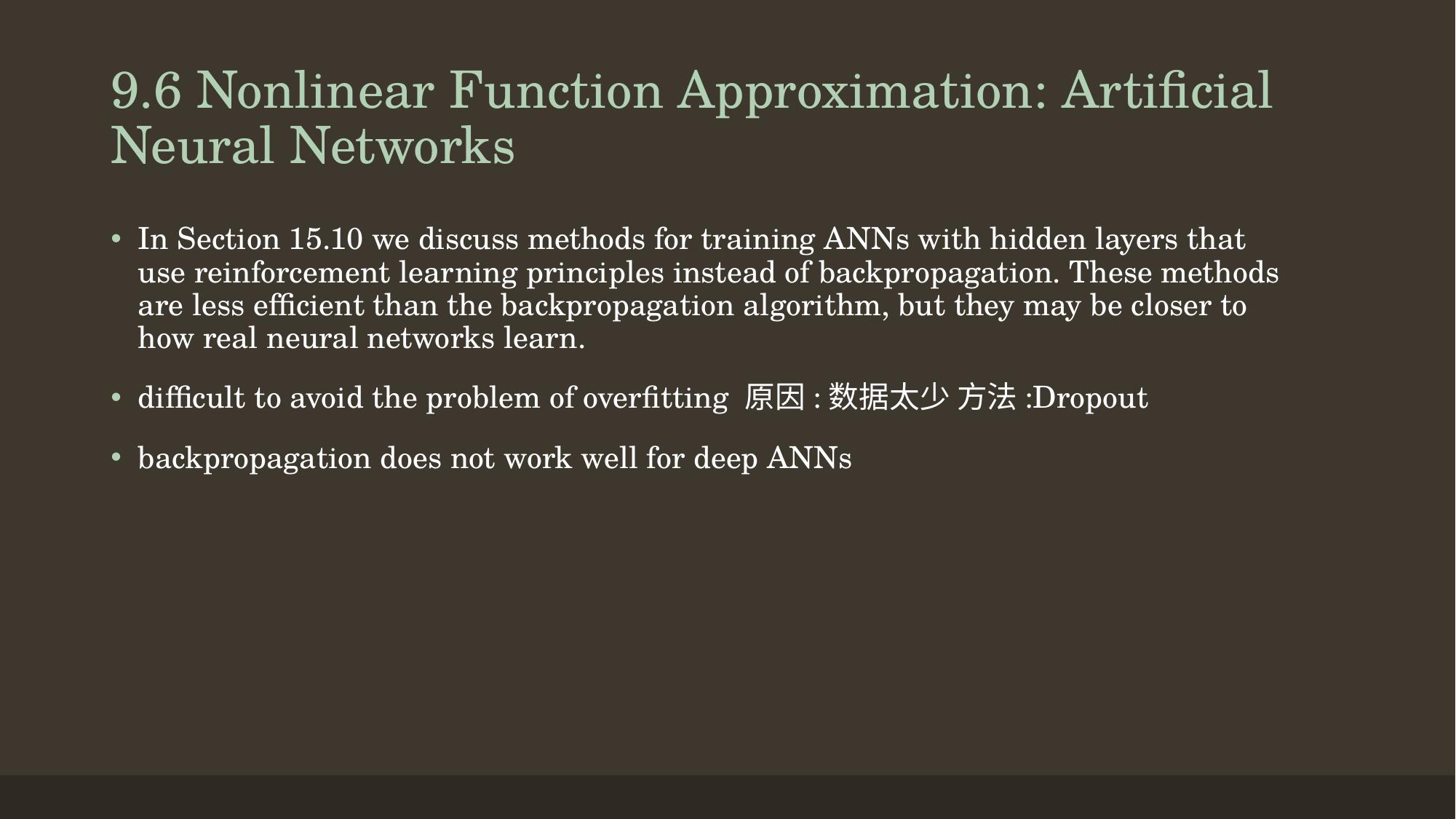

# 9.6 Nonlinear Function Approximation: Artificial Neural Networks
In Section 15.10 we discuss methods for training ANNs with hidden layers that use reinforcement learning principles instead of backpropagation. These methods are less efficient than the backpropagation algorithm, but they may be closer to how real neural networks learn.
difficult to avoid the problem of overfitting 原因:数据太少 方法:Dropout
backpropagation does not work well for deep ANNs